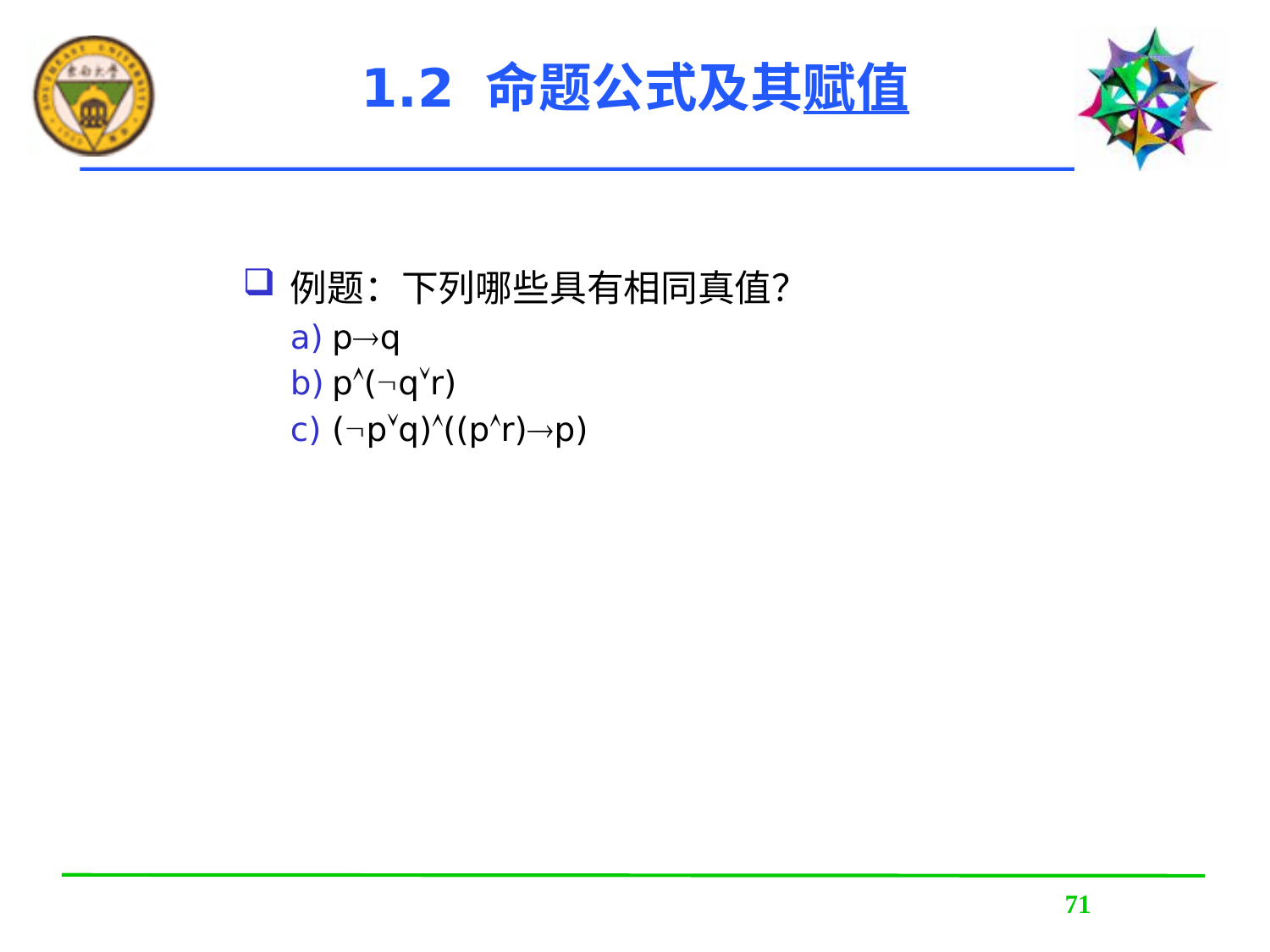

# 1.2 命题公式及其赋值
例题：下列哪些具有相同真值？
p→q
p∧(¬q∨r)
(¬p∨q)∧((p∧r)→p)